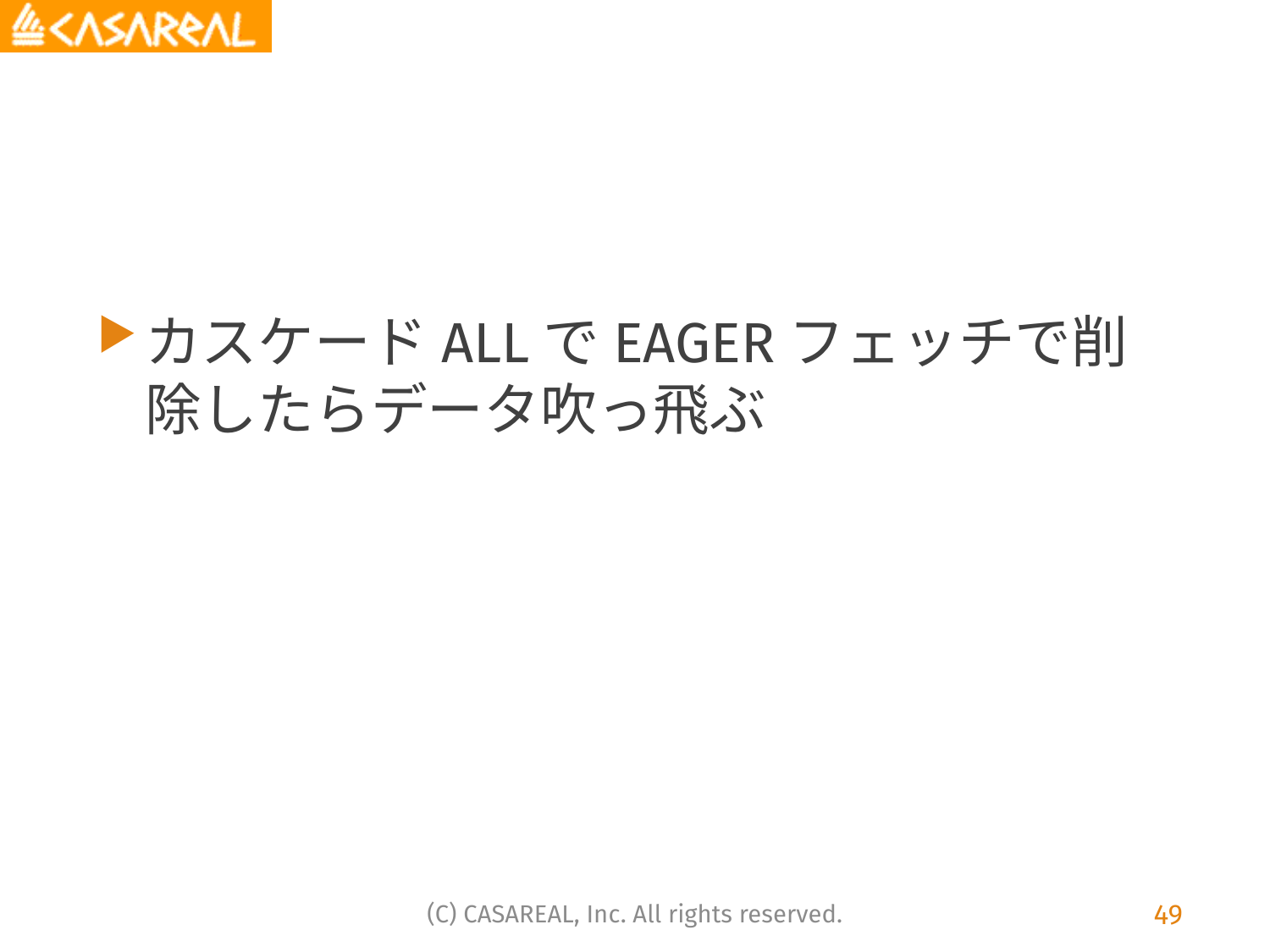

#
カスケードALLでEAGERフェッチで削除したらデータ吹っ飛ぶ
(C) CASAREAL, Inc. All rights reserved.
49